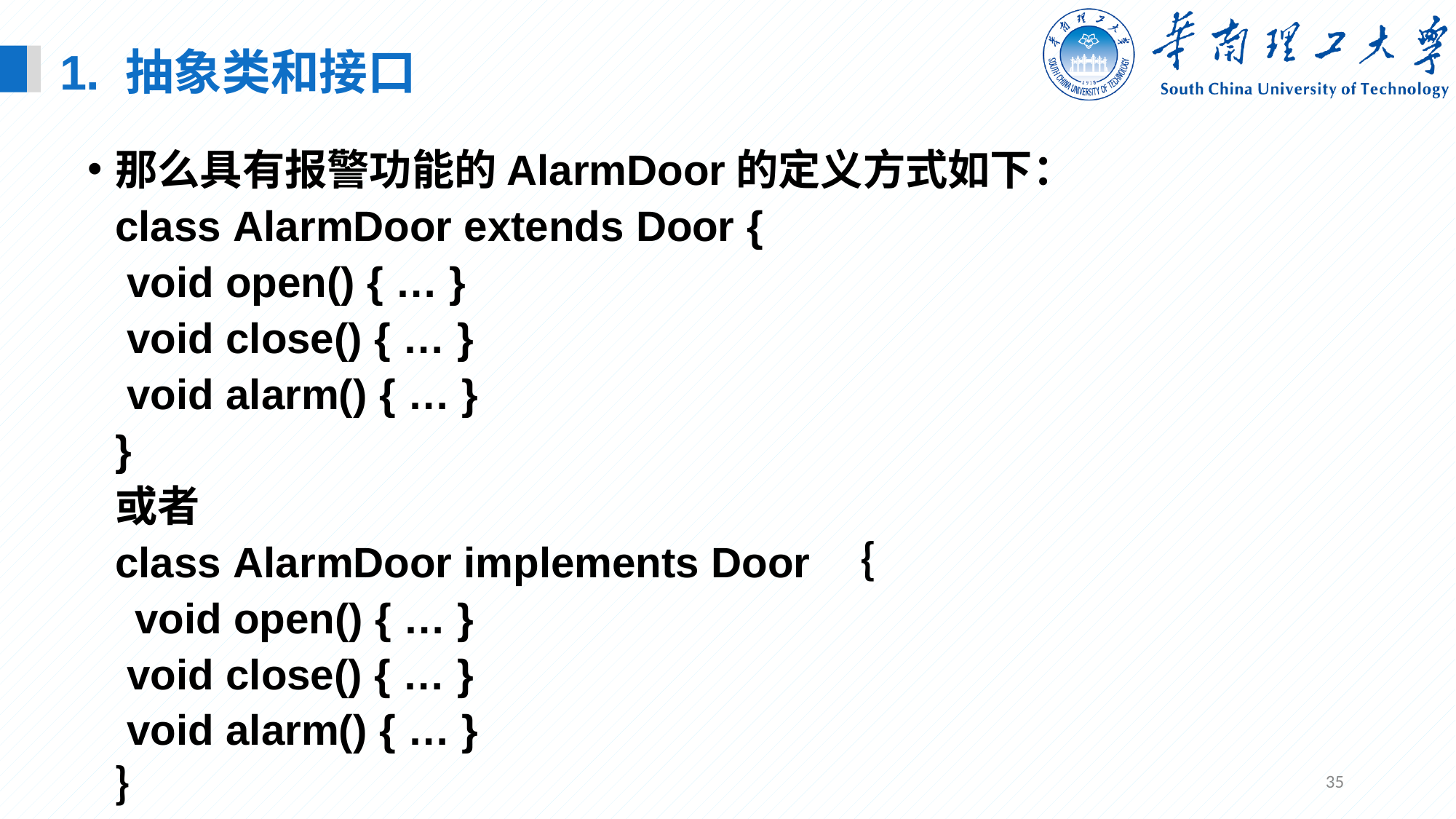

1. 抽象类和接口
那么具有报警功能的AlarmDoor的定义方式如下： 
class AlarmDoor extends Door { 
 void open() { … } 
 void close() { … } 
 void alarm() { … } 
} 
或者 
class AlarmDoor implements Door ｛ 
 void open() { … } 
 void close() { … } 
 void alarm() { … } 
｝
35